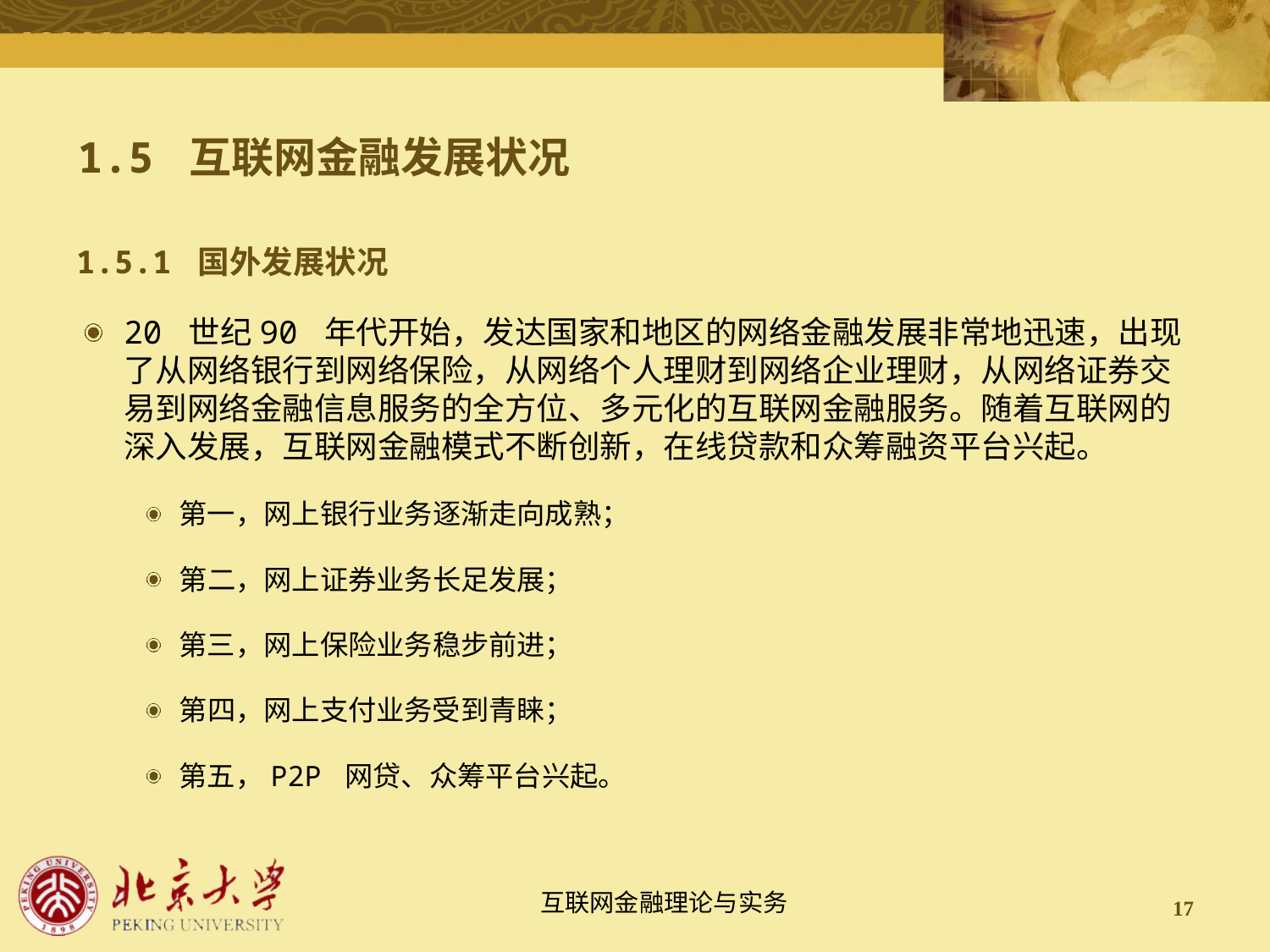

# 1.5 互联网金融发展状况
1.5.1 国外发展状况
20 世纪90 年代开始，发达国家和地区的网络金融发展非常地迅速，出现了从网络银行到网络保险，从网络个人理财到网络企业理财，从网络证券交易到网络金融信息服务的全方位、多元化的互联网金融服务。随着互联网的深入发展，互联网金融模式不断创新，在线贷款和众筹融资平台兴起。
第一，网上银行业务逐渐走向成熟；
第二，网上证券业务长足发展；
第三，网上保险业务稳步前进；
第四，网上支付业务受到青睐；
第五，P2P 网贷、众筹平台兴起。
17